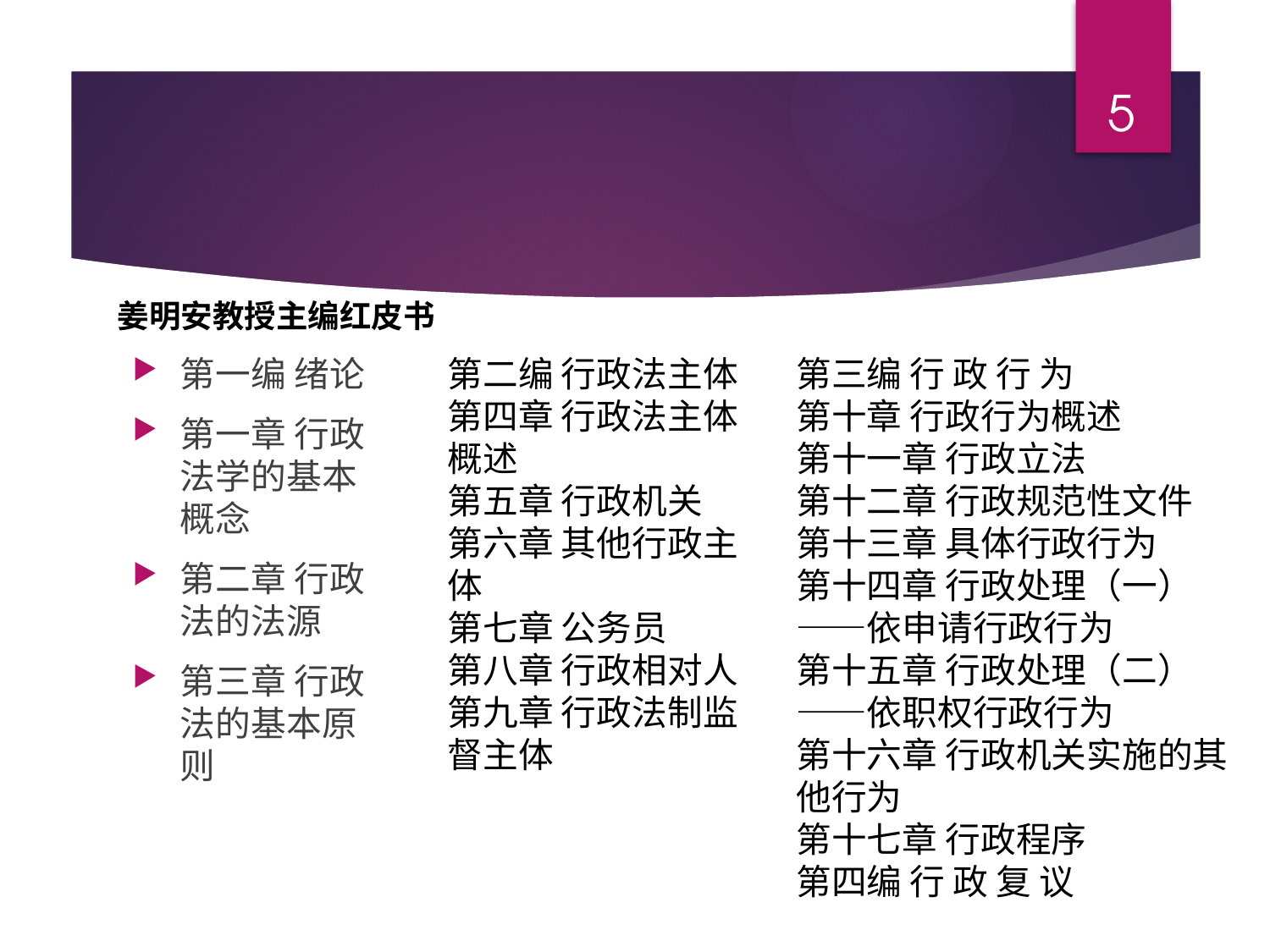

5
#
姜明安教授主编红皮书
第一编 绪论
第一章 行政法学的基本概念
第二章 行政法的法源
第三章 行政法的基本原则

第二编 行政法主体
第四章 行政法主体概述
第五章 行政机关
第六章 其他行政主体
第七章 公务员
第八章 行政相对人
第九章 行政法制监督主体
第三编 行 政 行 为
第十章 行政行为概述
第十一章 行政立法
第十二章 行政规范性文件
第十三章 具体行政行为
第十四章 行政处理（一）——依申请行政行为
第十五章 行政处理（二）——依职权行政行为
第十六章 行政机关实施的其他行为
第十七章 行政程序
第四编 行 政 复 议